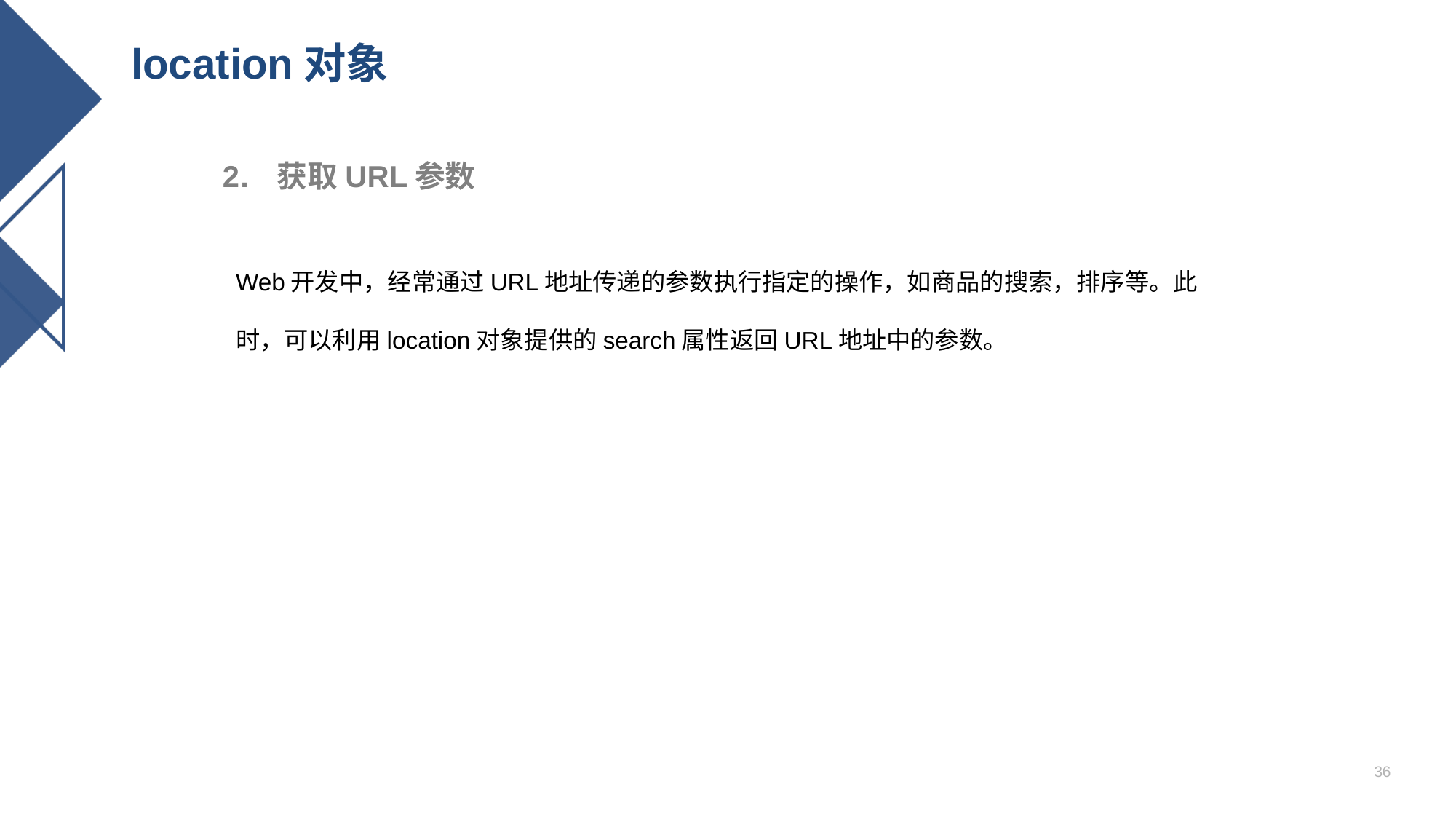

# location对象
获取URL参数
Web开发中，经常通过URL地址传递的参数执行指定的操作，如商品的搜索，排序等。此时，可以利用location对象提供的search属性返回URL地址中的参数。
36